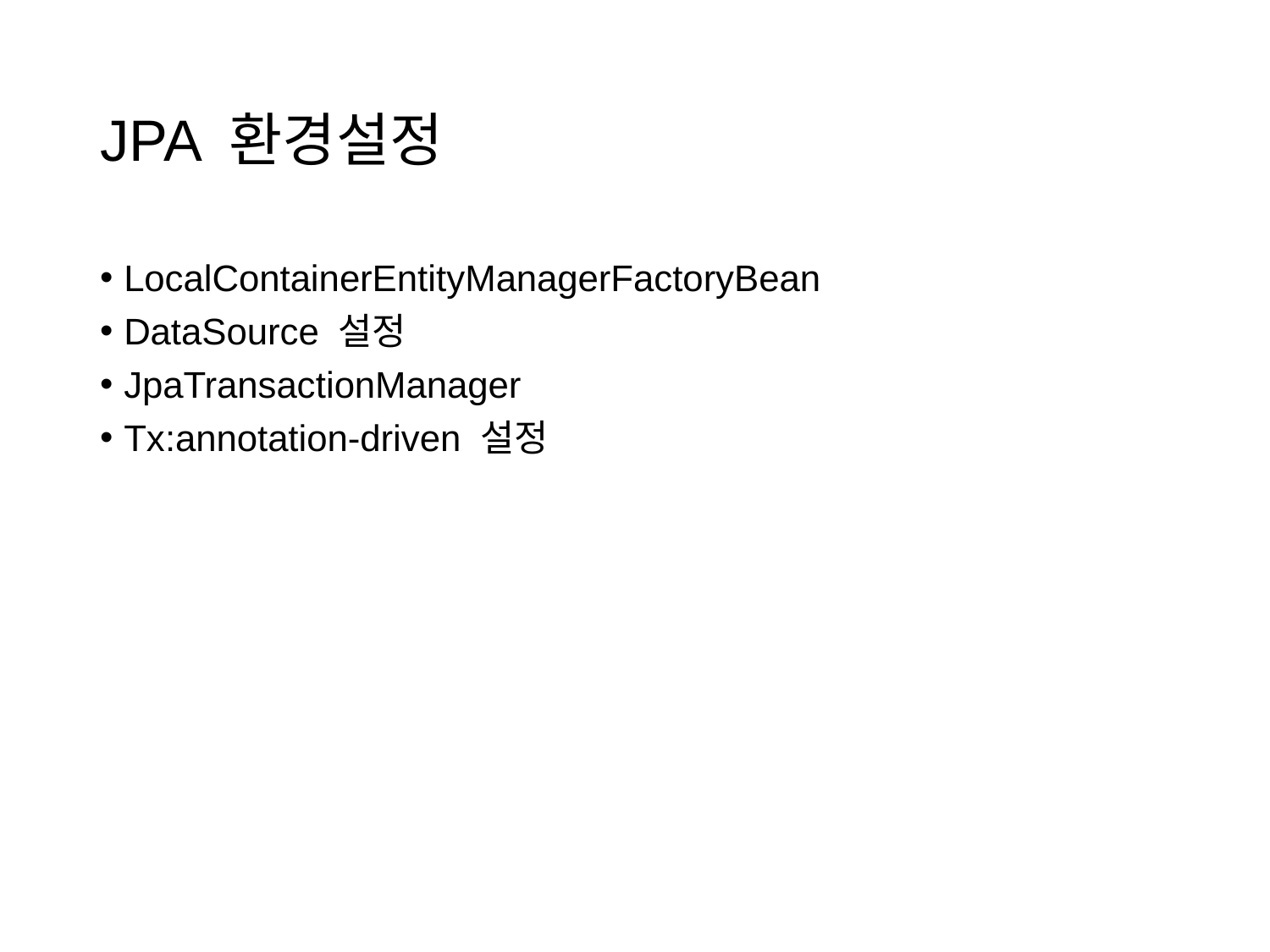

# JPA 환경설정
LocalContainerEntityManagerFactoryBean
DataSource 설정
JpaTransactionManager
Tx:annotation-driven 설정